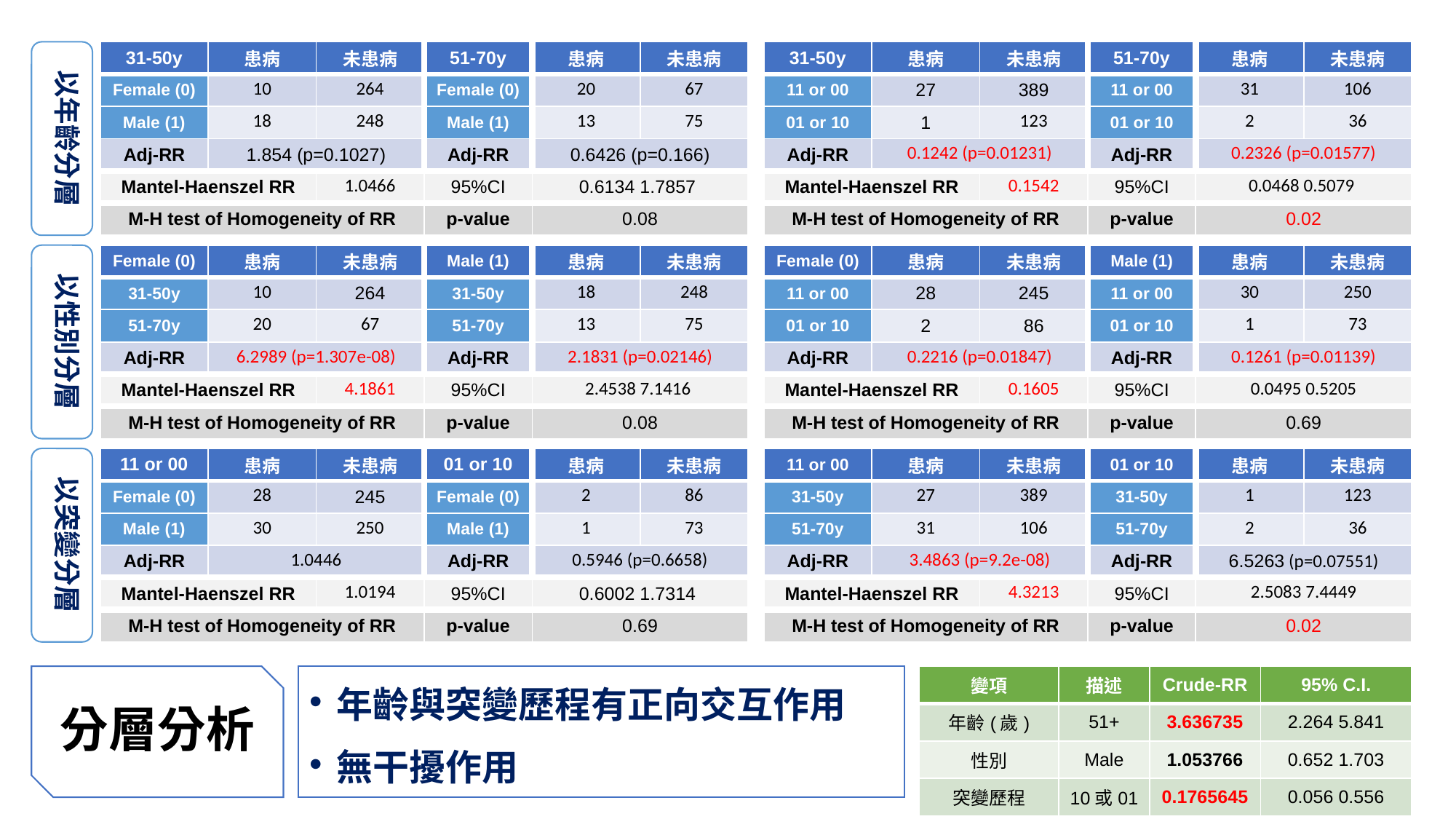

以年齡分層
| 31-50y | 患病 | 未患病 | 51-70y | 患病 | 未患病 |
| --- | --- | --- | --- | --- | --- |
| Female (0) | 10 | 264 | Female (0) | 20 | 67 |
| Male (1) | 18 | 248 | Male (1) | 13 | 75 |
| Adj-RR | 1.854 (p=0.1027) |  | Adj-RR | 0.6426 (p=0.166) |  |
| Mantel-Haenszel RR |  | 1.0466 | 95%CI | 0.6134 1.7857 |  |
| M-H test of Homogeneity of RR |  |  | p-value | 0.08 |  |
| 31-50y | 患病 | 未患病 | 51-70y | 患病 | 未患病 |
| --- | --- | --- | --- | --- | --- |
| 11 or 00 | 27 | 389 | 11 or 00 | 31 | 106 |
| 01 or 10 | 1 | 123 | 01 or 10 | 2 | 36 |
| Adj-RR | 0.1242 (p=0.01231) |  | Adj-RR | 0.2326 (p=0.01577) |  |
| Mantel-Haenszel RR |  | 0.1542 | 95%CI | 0.0468 0.5079 |  |
| M-H test of Homogeneity of RR |  |  | p-value | 0.02 |  |
以性別分層
| Female (0) | 患病 | 未患病 | Male (1) | 患病 | 未患病 |
| --- | --- | --- | --- | --- | --- |
| 31-50y | 10 | 264 | 31-50y | 18 | 248 |
| 51-70y | 20 | 67 | 51-70y | 13 | 75 |
| Adj-RR | 6.2989 (p=1.307e-08) |  | Adj-RR | 2.1831 (p=0.02146) |  |
| Mantel-Haenszel RR |  | 4.1861 | 95%CI | 2.4538 7.1416 |  |
| M-H test of Homogeneity of RR |  |  | p-value | 0.08 |  |
| Female (0) | 患病 | 未患病 | Male (1) | 患病 | 未患病 |
| --- | --- | --- | --- | --- | --- |
| 11 or 00 | 28 | 245 | 11 or 00 | 30 | 250 |
| 01 or 10 | 2 | 86 | 01 or 10 | 1 | 73 |
| Adj-RR | 0.2216 (p=0.01847) |  | Adj-RR | 0.1261 (p=0.01139) |  |
| Mantel-Haenszel RR |  | 0.1605 | 95%CI | 0.0495 0.5205 |  |
| M-H test of Homogeneity of RR |  |  | p-value | 0.69 |  |
以突變分層
| 11 or 00 | 患病 | 未患病 | 01 or 10 | 患病 | 未患病 |
| --- | --- | --- | --- | --- | --- |
| Female (0) | 28 | 245 | Female (0) | 2 | 86 |
| Male (1) | 30 | 250 | Male (1) | 1 | 73 |
| Adj-RR | 1.0446 |  | Adj-RR | 0.5946 (p=0.6658) |  |
| Mantel-Haenszel RR |  | 1.0194 | 95%CI | 0.6002 1.7314 |  |
| M-H test of Homogeneity of RR |  |  | p-value | 0.69 |  |
| 11 or 00 | 患病 | 未患病 | 01 or 10 | 患病 | 未患病 |
| --- | --- | --- | --- | --- | --- |
| 31-50y | 27 | 389 | 31-50y | 1 | 123 |
| 51-70y | 31 | 106 | 51-70y | 2 | 36 |
| Adj-RR | 3.4863 (p=9.2e-08) |  | Adj-RR | 6.5263 (p=0.07551) |  |
| Mantel-Haenszel RR |  | 4.3213 | 95%CI | 2.5083 7.4449 |  |
| M-H test of Homogeneity of RR |  |  | p-value | 0.02 |  |
分層分析
年齡與突變歷程有正向交互作用
無干擾作用
| 變項 | 描述 | Crude-RR | 95% C.I. |
| --- | --- | --- | --- |
| 年齡(歲) | 51+ | 3.636735 | 2.264 5.841 |
| 性別 | Male | 1.053766 | 0.652 1.703 |
| 突變歷程 | 10或01 | 0.1765645 | 0.056 0.556 |